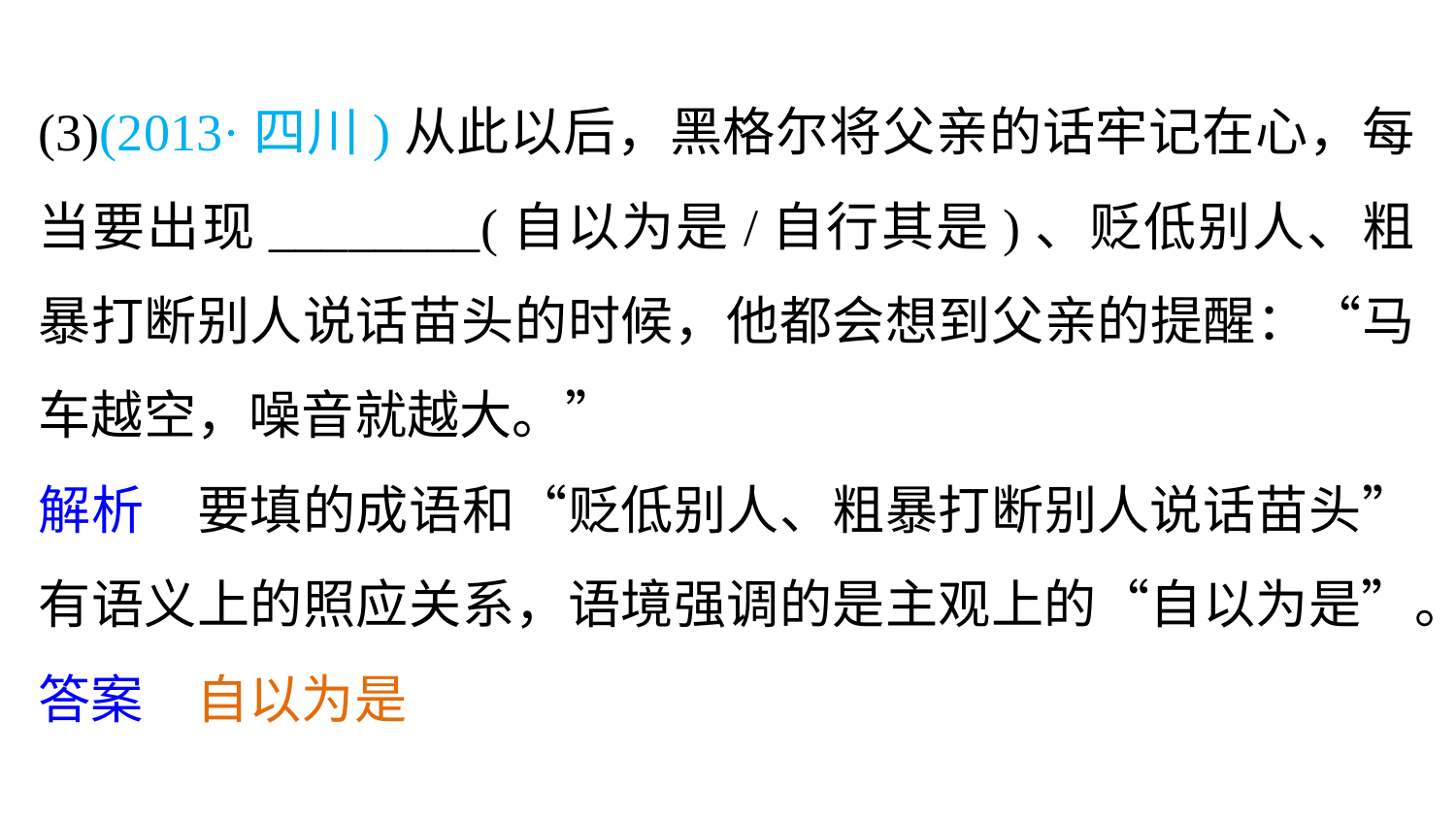

(3)(2013·四川)从此以后，黑格尔将父亲的话牢记在心，每当要出现________(自以为是/自行其是)、贬低别人、粗暴打断别人说话苗头的时候，他都会想到父亲的提醒：“马车越空，噪音就越大。”
解析　要填的成语和“贬低别人、粗暴打断别人说话苗头”有语义上的照应关系，语境强调的是主观上的“自以为是”。
答案　自以为是